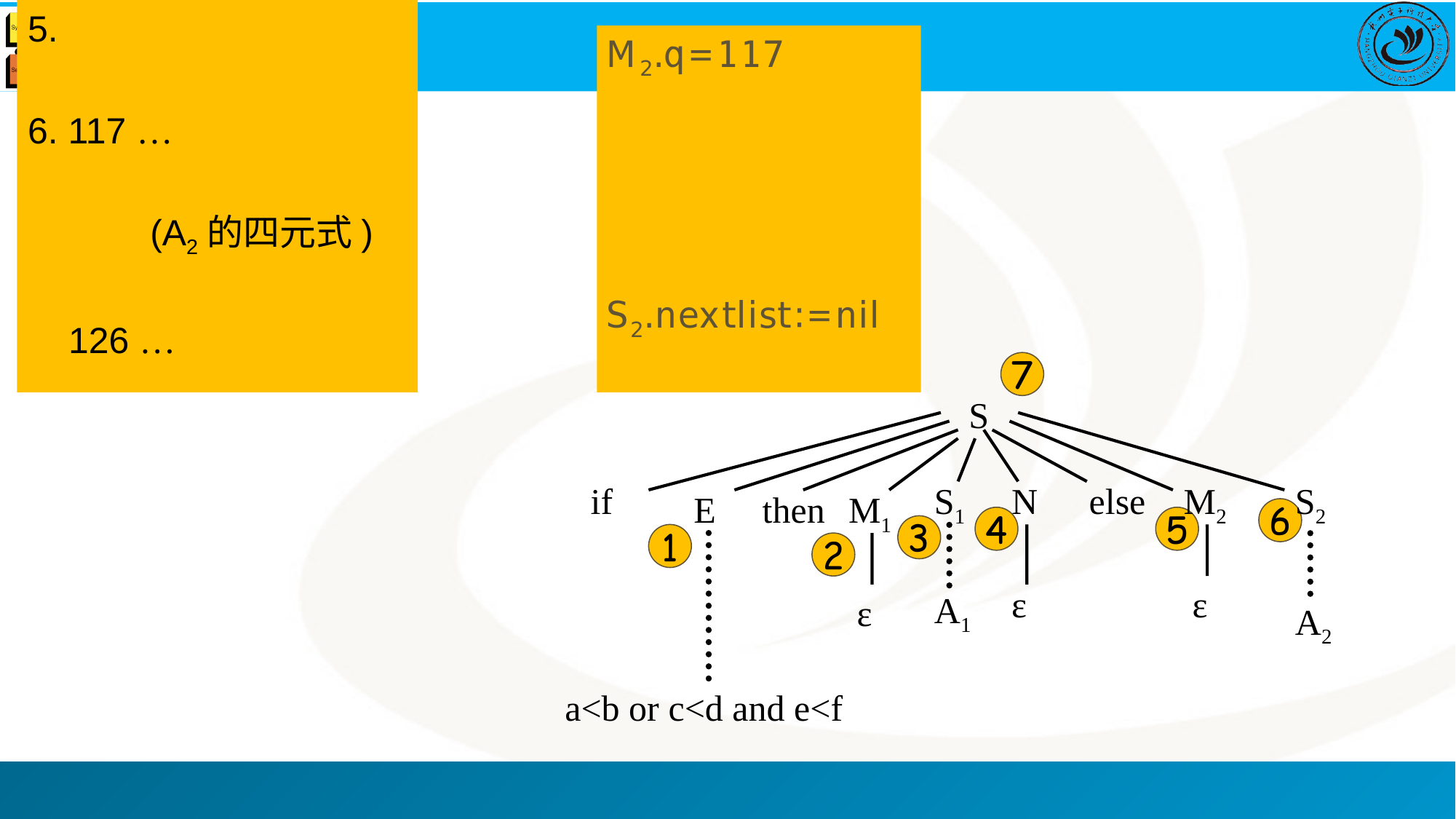

5.

6. 117 …

            (A2的四元式)

    126 …
M2.q=117

S2.nextlist:=nil

7
S

if
S1
N
else
M2
S2
E
then
M1

ε
ε
A1
ε
A2
a<b or c<d and e<f
6
4
5
3
1
2
103